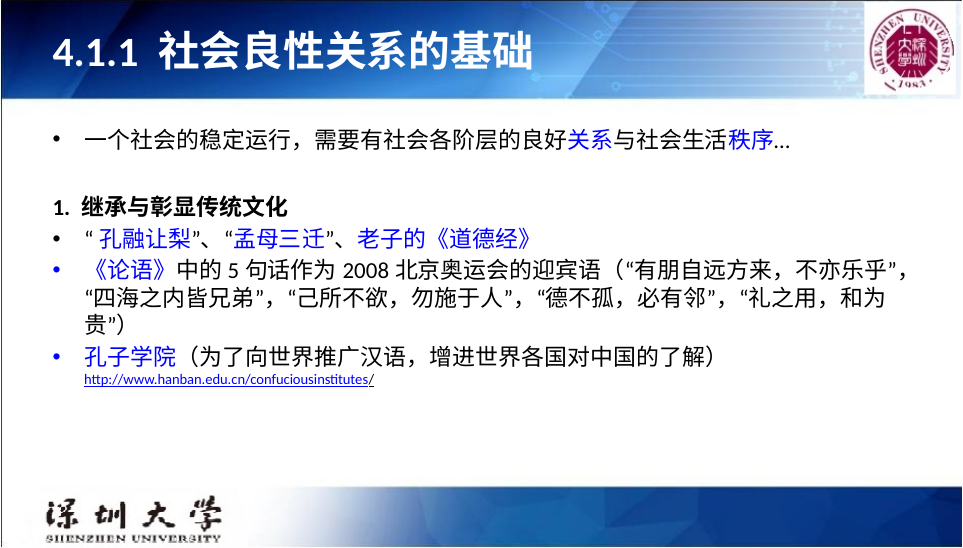

# 4.1.1 社会良性关系的基础
一个社会的稳定运行，需要有社会各阶层的良好关系与社会生活秩序…

1. 继承与彰显传统文化
“孔融让梨”、“孟母三迁”、老子的《道德经》
《论语》中的5句话作为2008北京奥运会的迎宾语（“有朋自远方来，不亦乐乎”，“四海之内皆兄弟”，“己所不欲，勿施于人”，“德不孤，必有邻”，“礼之用，和为贵”）
孔子学院（为了向世界推广汉语，增进世界各国对中国的了解） http://www.hanban.edu.cn/confuciousinstitutes/
127